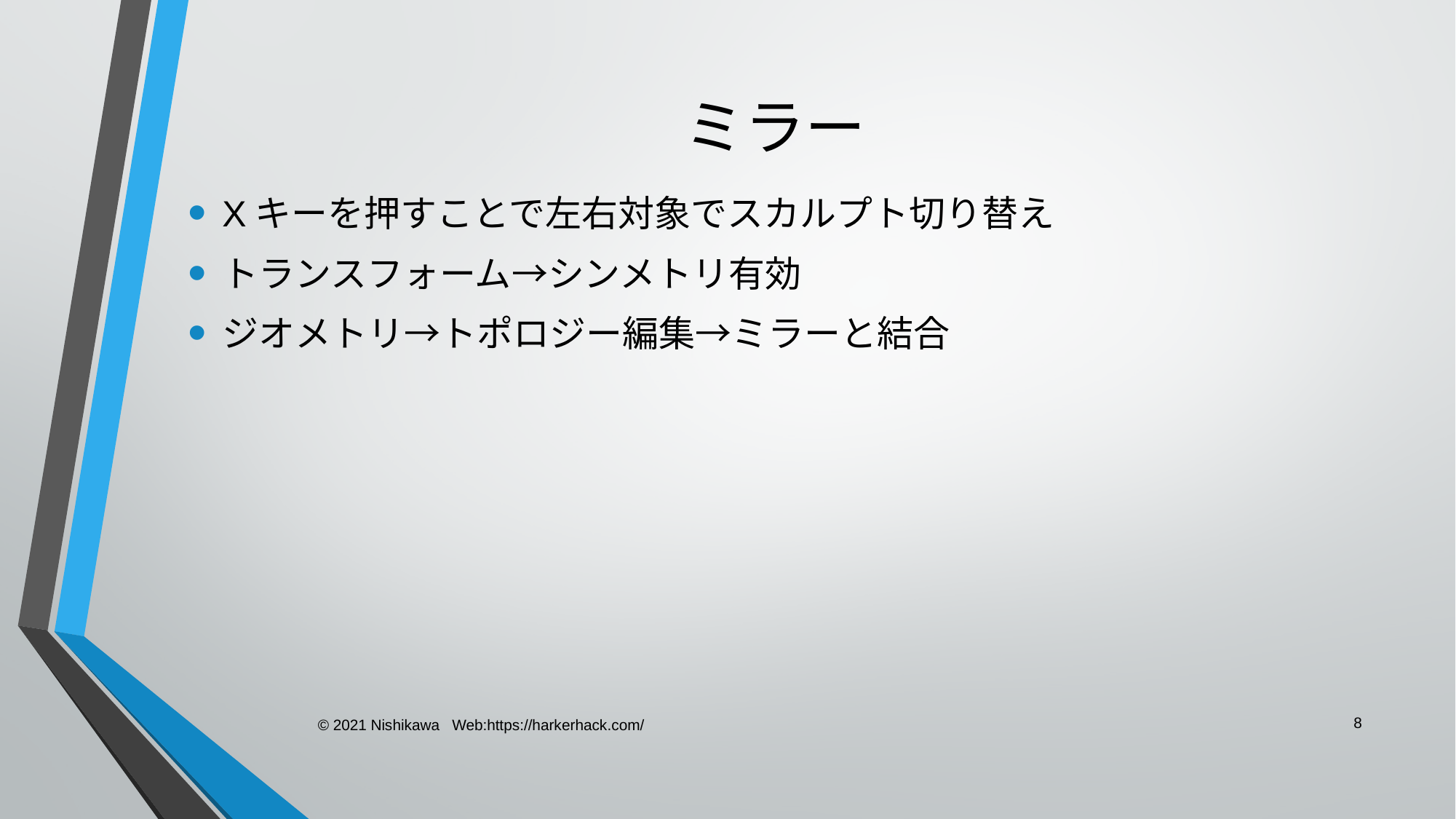

# ミラー
Xキーを押すことで左右対象でスカルプト切り替え
トランスフォーム→シンメトリ有効
ジオメトリ→トポロジー編集→ミラーと結合
8
© 2021 Nishikawa   Web:https://harkerhack.com/